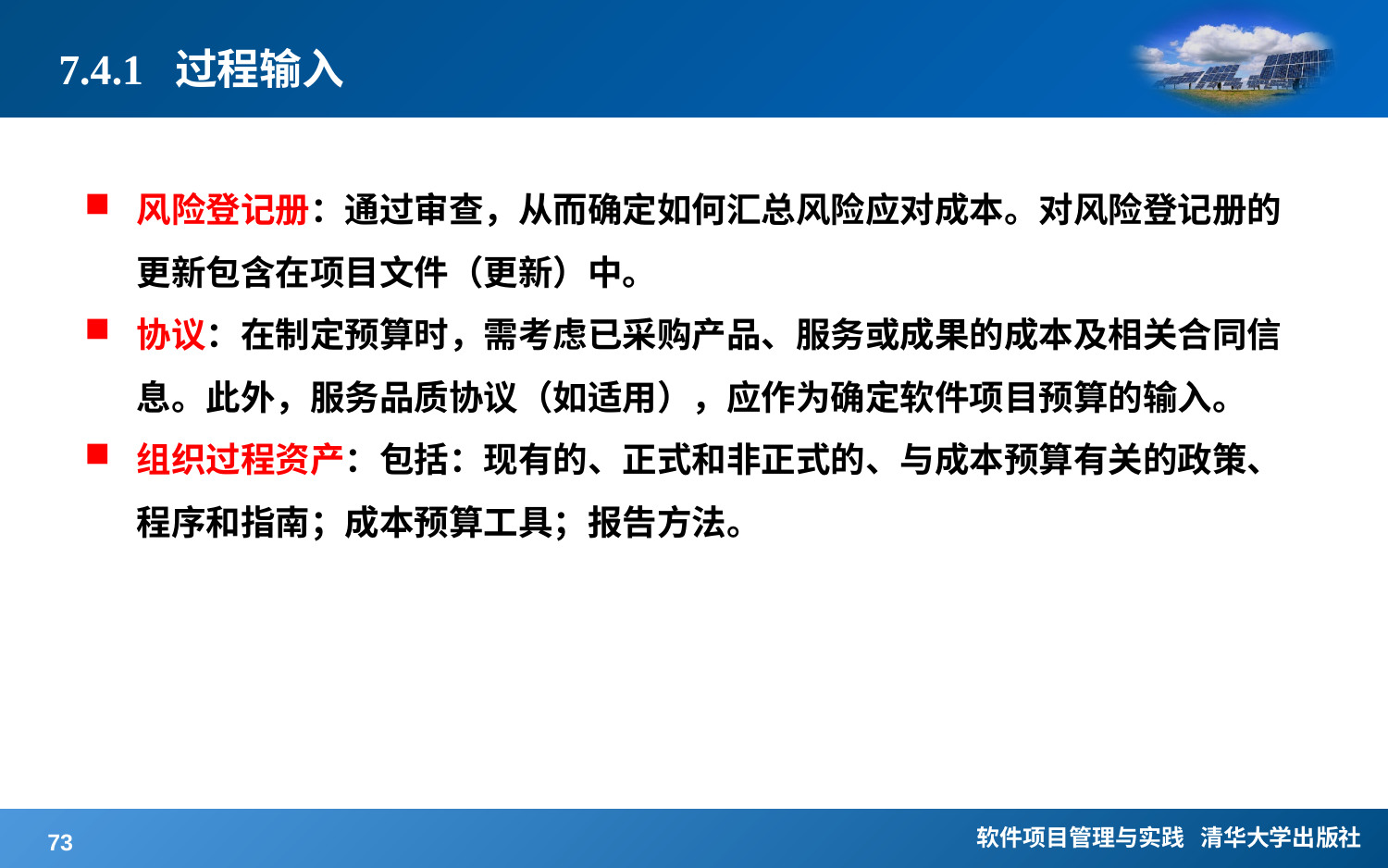

# 7.4.1  过程输入
风险登记册：通过审查，从而确定如何汇总风险应对成本。对风险登记册的更新包含在项目文件（更新）中。
协议：在制定预算时，需考虑已采购产品、服务或成果的成本及相关合同信息。此外，服务品质协议（如适用），应作为确定软件项目预算的输入。
组织过程资产：包括：现有的、正式和非正式的、与成本预算有关的政策、程序和指南；成本预算工具；报告方法。